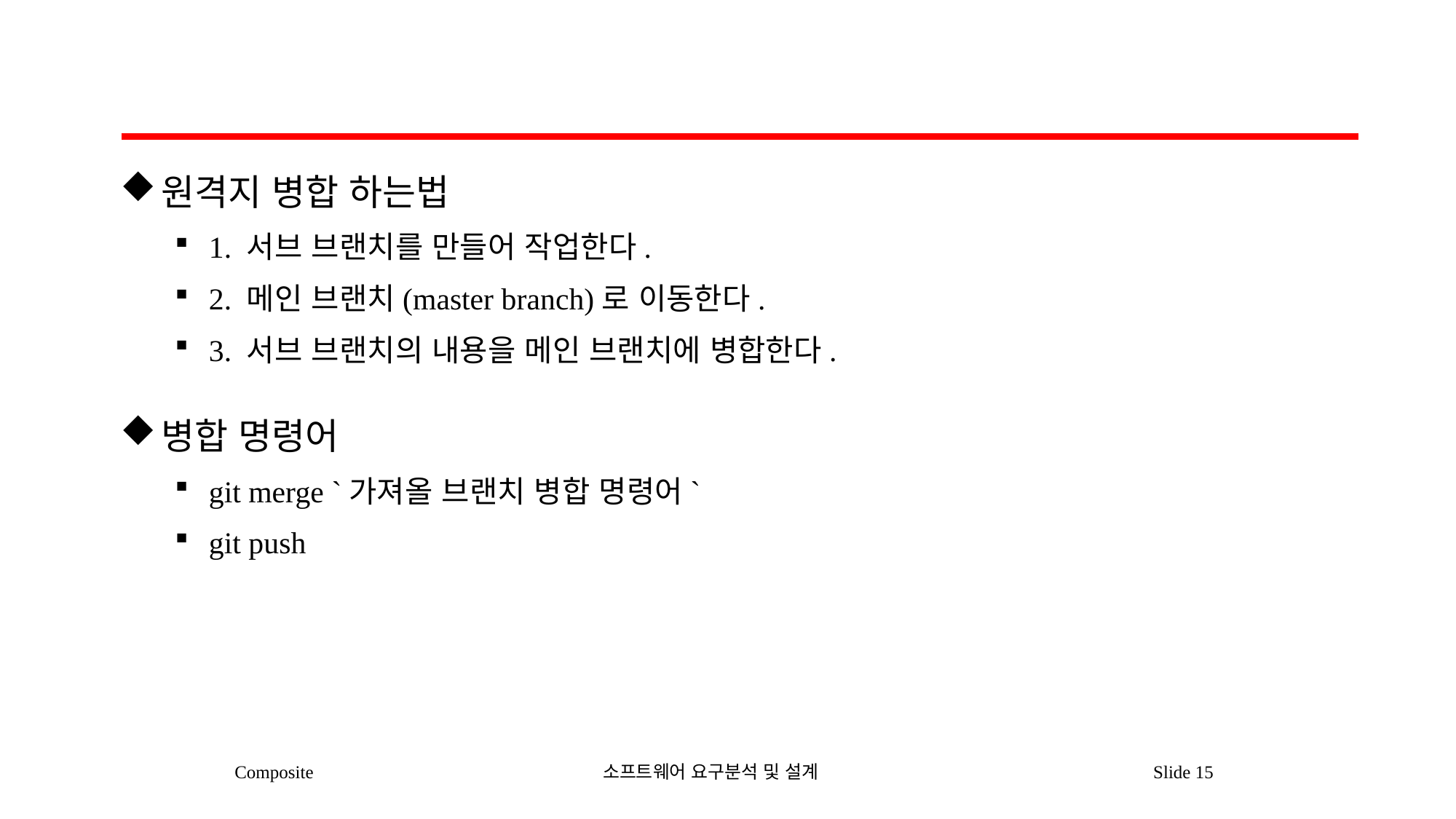

#
원격지 병합 하는법
1. 서브 브랜치를 만들어 작업한다.
2. 메인 브랜치(master branch)로 이동한다.
3. 서브 브랜치의 내용을 메인 브랜치에 병합한다.
병합 명령어
git merge `가져올 브랜치 병합 명령어`
git push